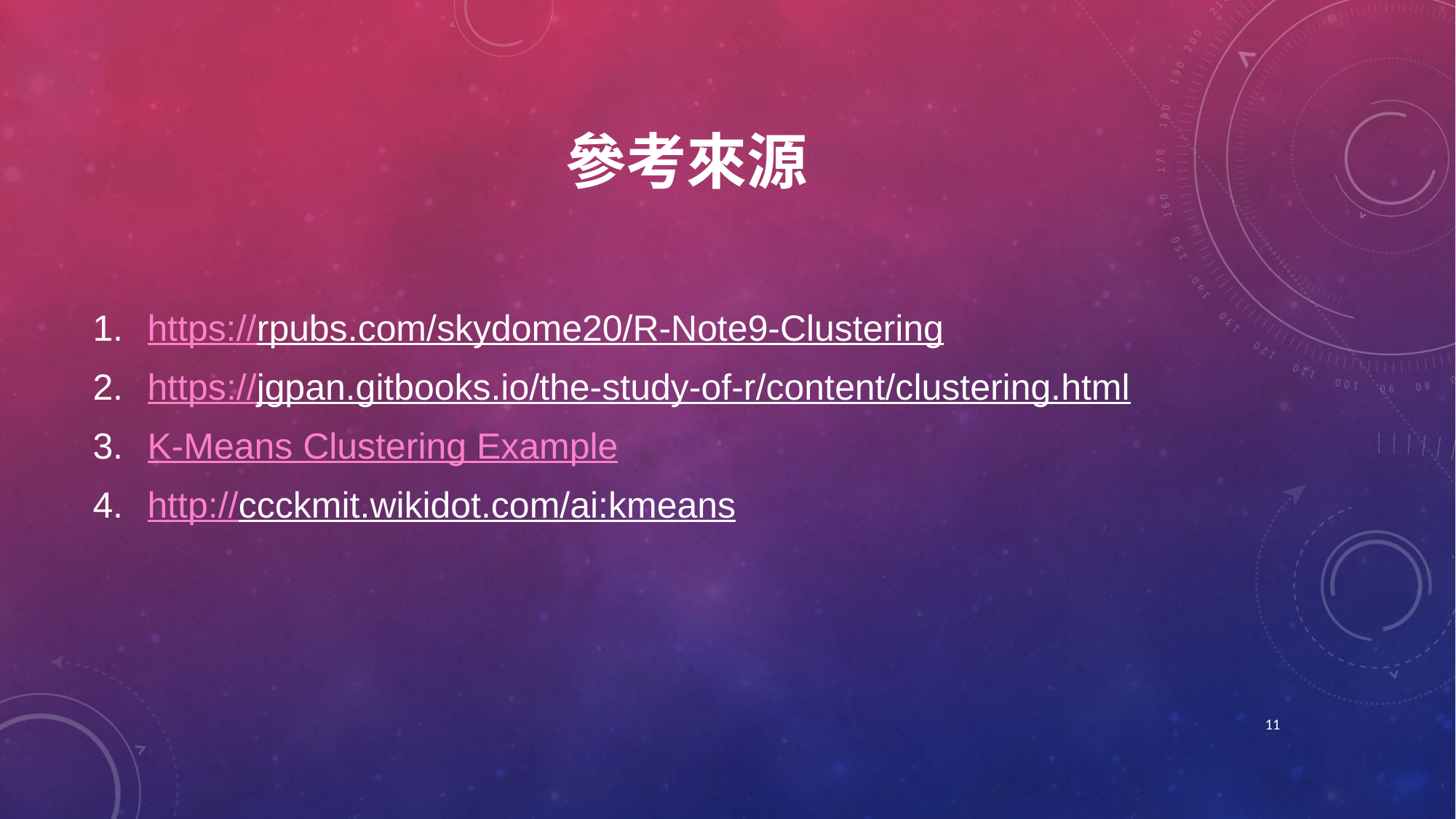

# 參考來源
https://rpubs.com/skydome20/R-Note9-Clustering
https://jgpan.gitbooks.io/the-study-of-r/content/clustering.html
K-Means Clustering Example
http://ccckmit.wikidot.com/ai:kmeans
11